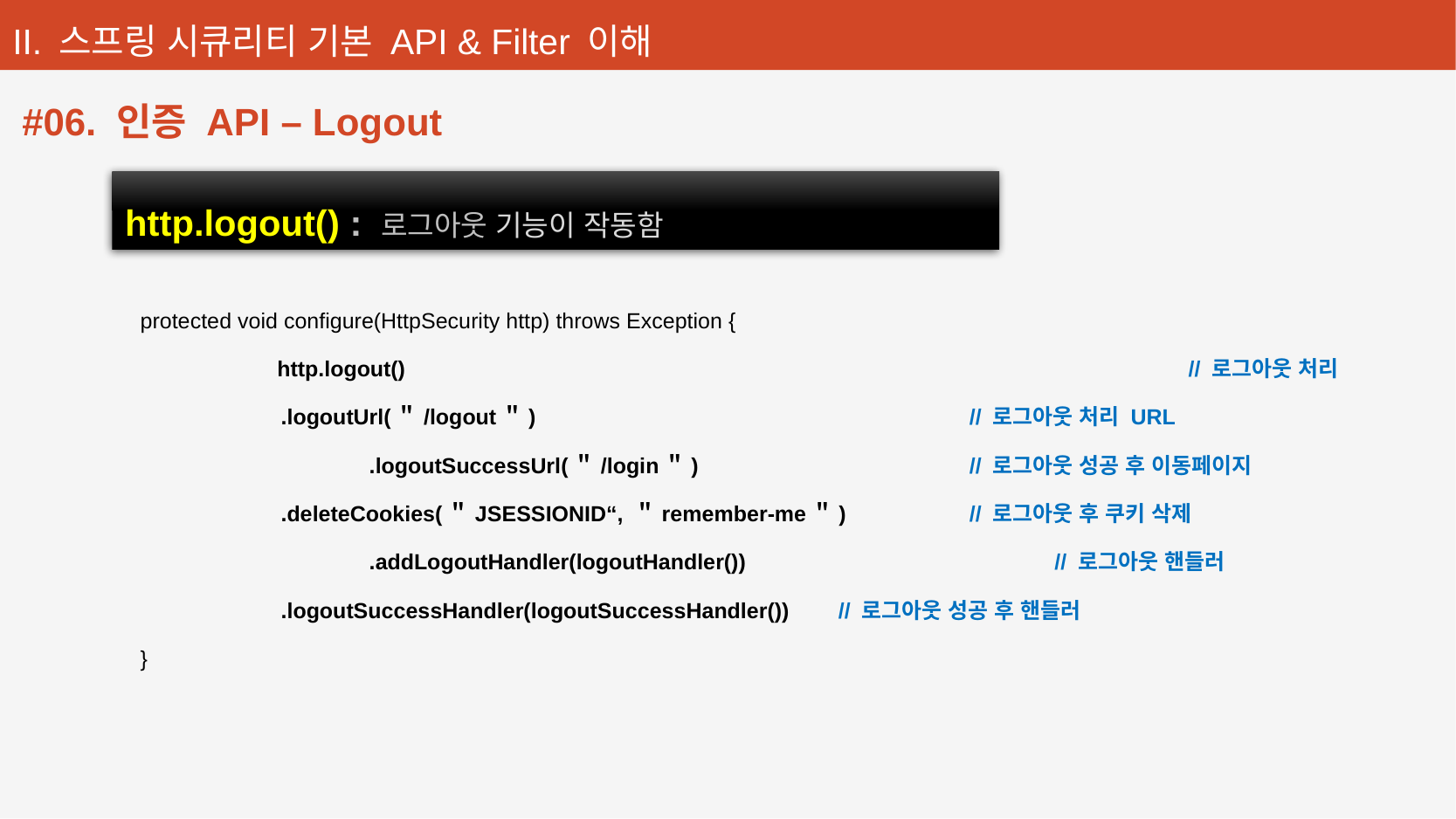

#06. 인증 API – Logout
http.logout() : 로그아웃 기능이 작동함
protected void configure(HttpSecurity http) throws Exception {
	 http.logout()						// 로그아웃 처리
                .logoutUrl(＂/logout＂)				// 로그아웃 처리 URL
	         .logoutSuccessUrl(＂/login＂)			// 로그아웃 성공 후 이동페이지
                .deleteCookies(＂JSESSIONID“, ＂remember-me＂) 	// 로그아웃 후 쿠키 삭제
	         .addLogoutHandler(logoutHandler())		              // 로그아웃 핸들러
                .logoutSuccessHandler(logoutSuccessHandler()) 	// 로그아웃 성공 후 핸들러
}